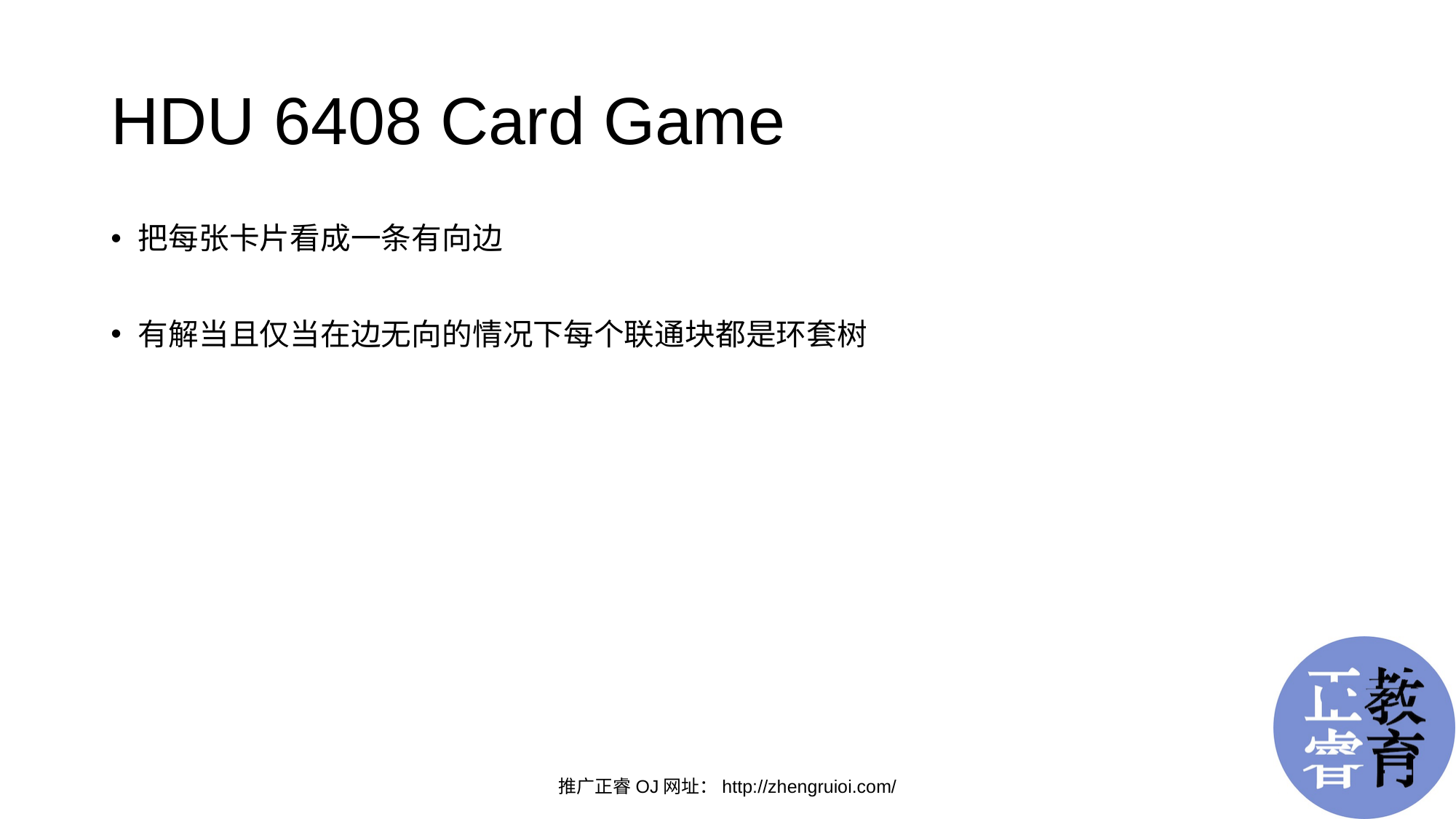

# HDU 6408 Card Game
把每张卡片看成一条有向边

有解当且仅当在边无向的情况下每个联通块都是环套树